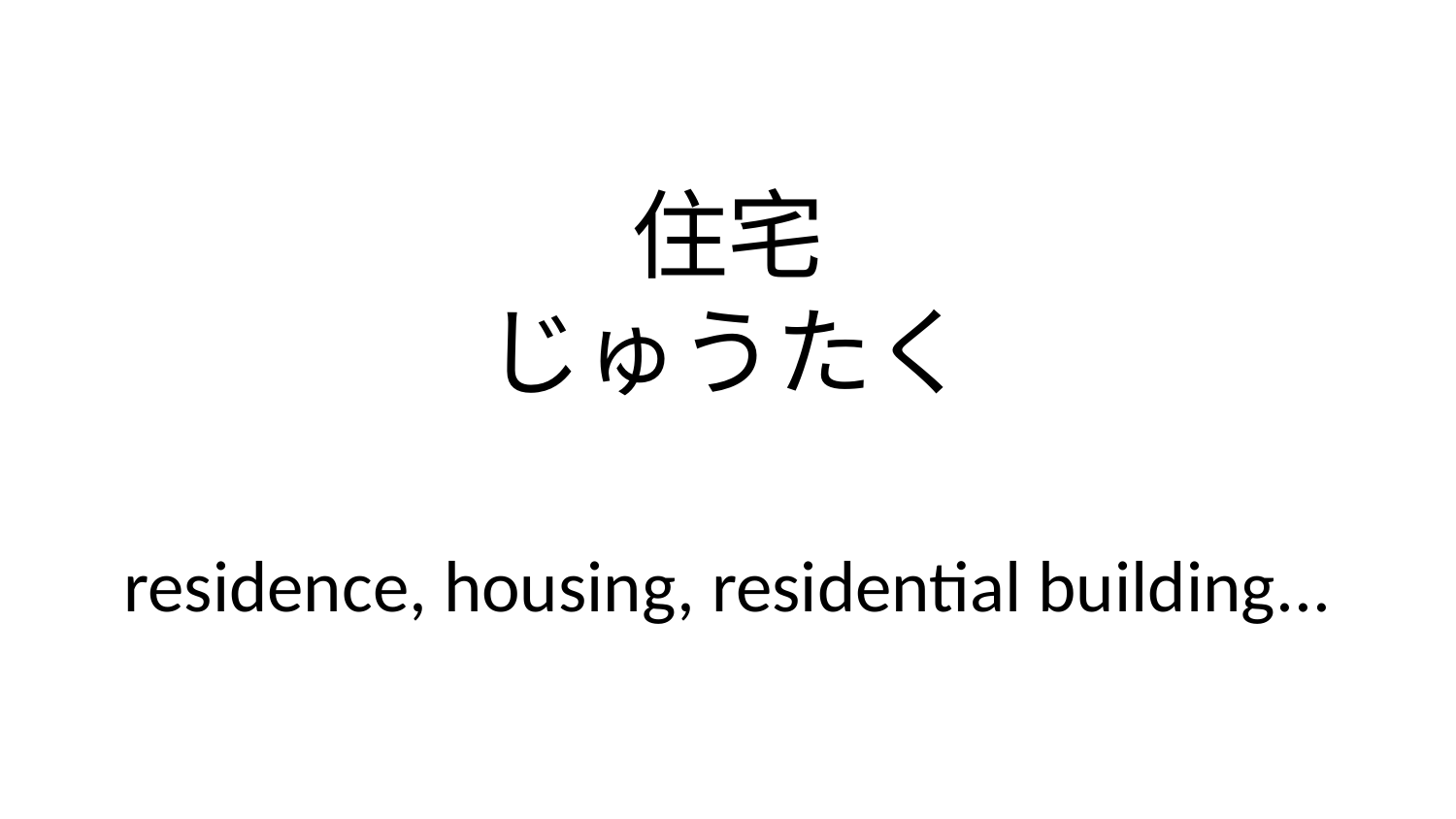

住宅
じゅうたく
residence, housing, residential building...
466-480